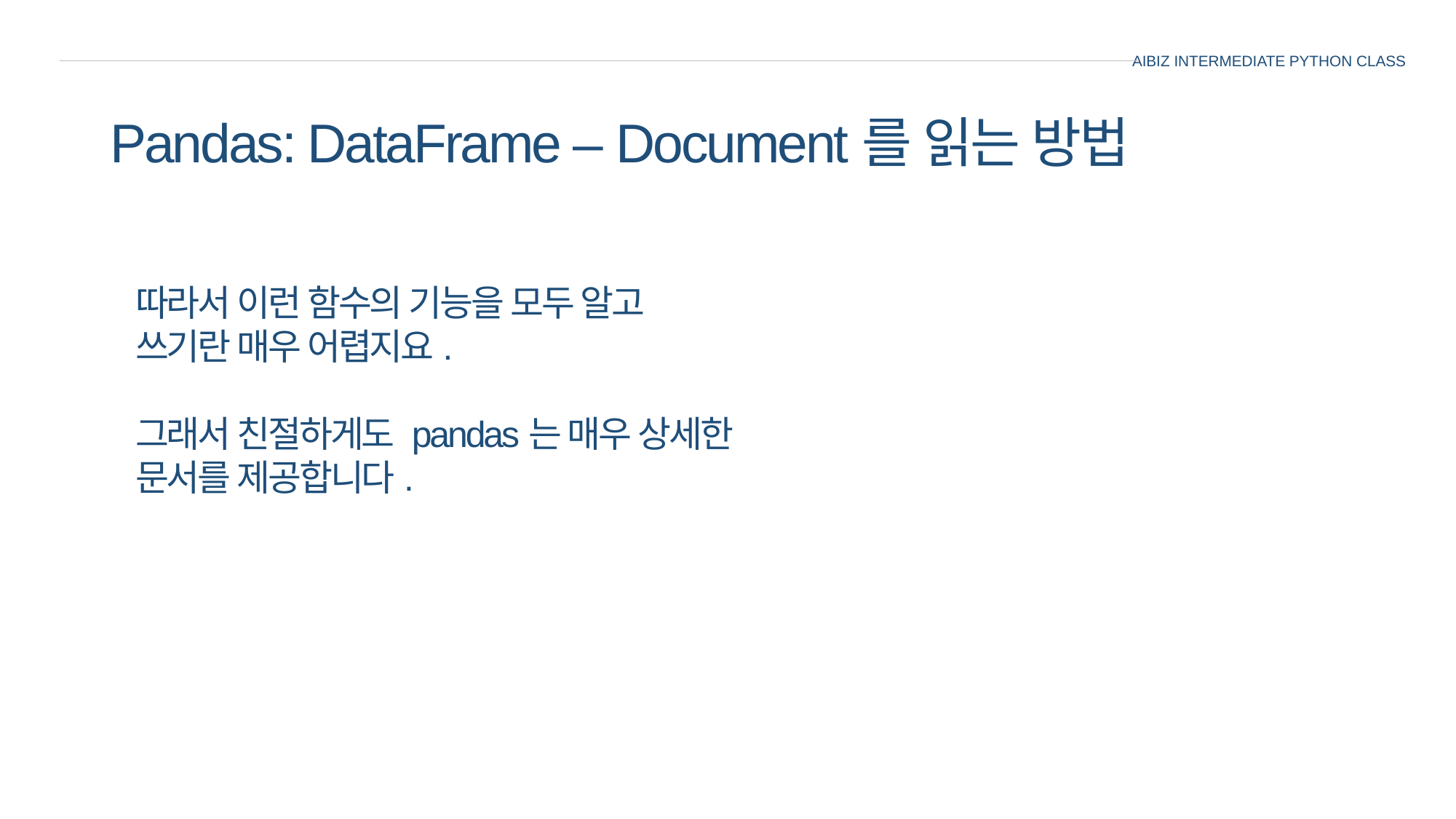

AIBIZ INTERMEDIATE PYTHON CLASS
Pandas: DataFrame – Document를 읽는 방법

따라서 이런 함수의 기능을 모두 알고
쓰기란 매우 어렵지요.

그래서 친절하게도 pandas는 매우 상세한
문서를 제공합니다.